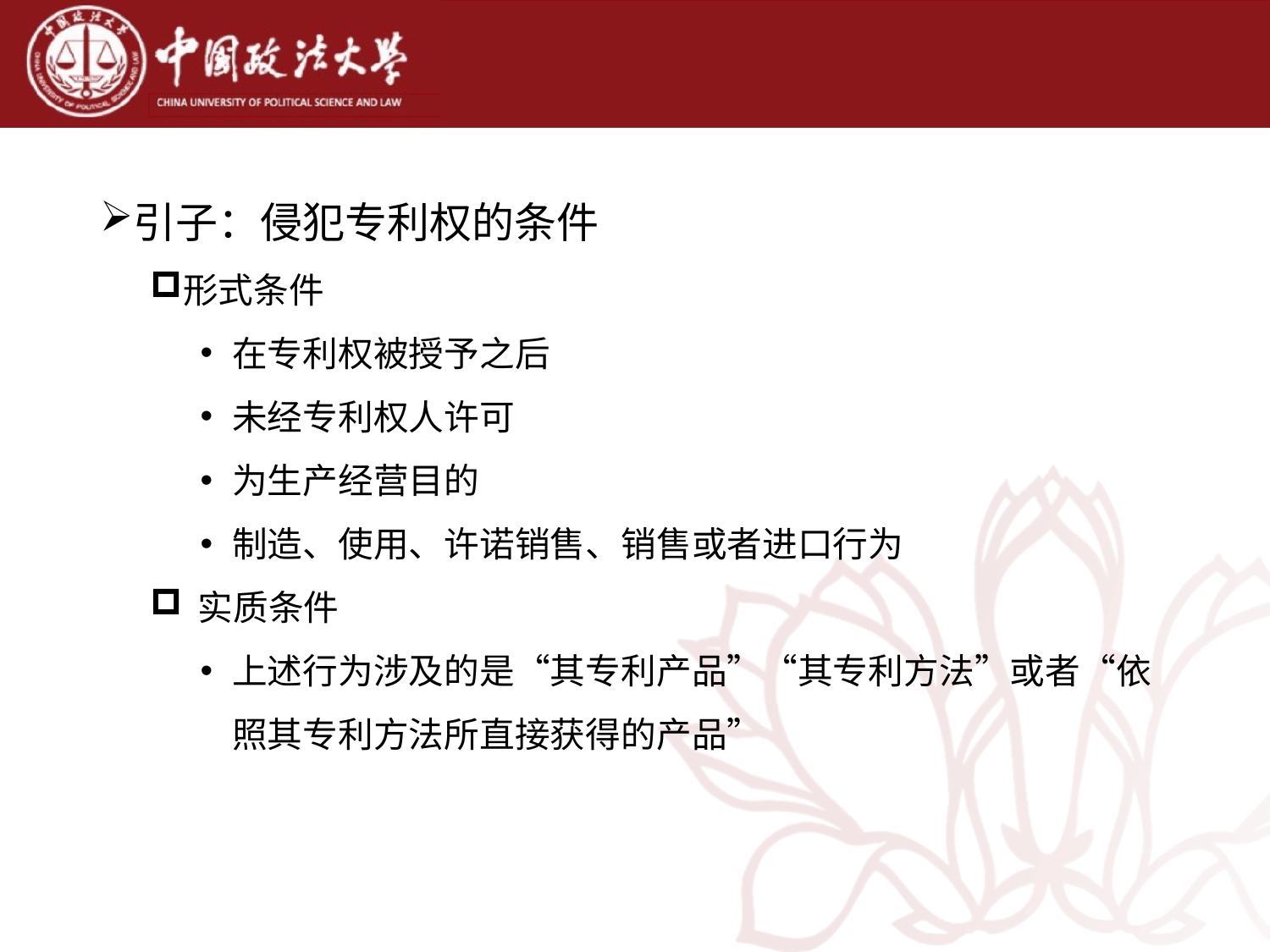

引子：侵犯专利权的条件
形式条件
在专利权被授予之后
未经专利权人许可
为生产经营目的
制造、使用、许诺销售、销售或者进口行为
实质条件
上述行为涉及的是“其专利产品”“其专利方法”或者“依照其专利方法所直接获得的产品”